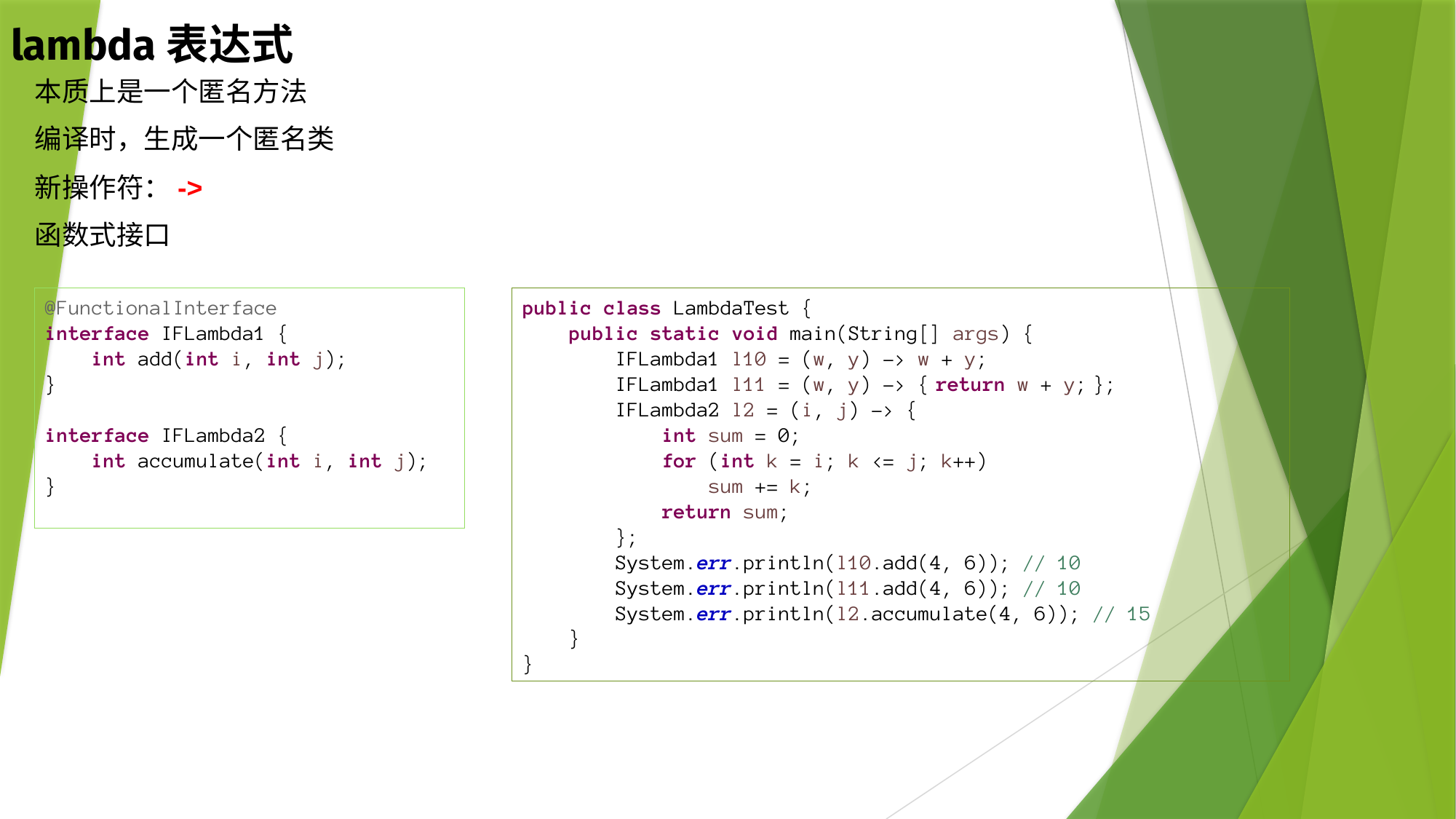

# lambda表达式
本质上是一个匿名方法
编译时，生成一个匿名类
新操作符：->
函数式接口
@FunctionalInterface
interface IFLambda1 {
    int add(int i, int j);
}

interface IFLambda2 {
    int accumulate(int i, int j);
}

public class LambdaTest {
    public static void main(String[] args) {
        IFLambda1 l10 = (w, y) -> w + y;
        IFLambda1 l11 = (w, y) -> { return w + y; };
        IFLambda2 l2 = (i, j) -> {
            int sum = 0;
            for (int k = i; k <= j; k++)
                sum += k;
            return sum;
        };
        System.err.println(l10.add(4, 6)); // 10
        System.err.println(l11.add(4, 6)); // 10
        System.err.println(l2.accumulate(4, 6)); // 15
    }
}